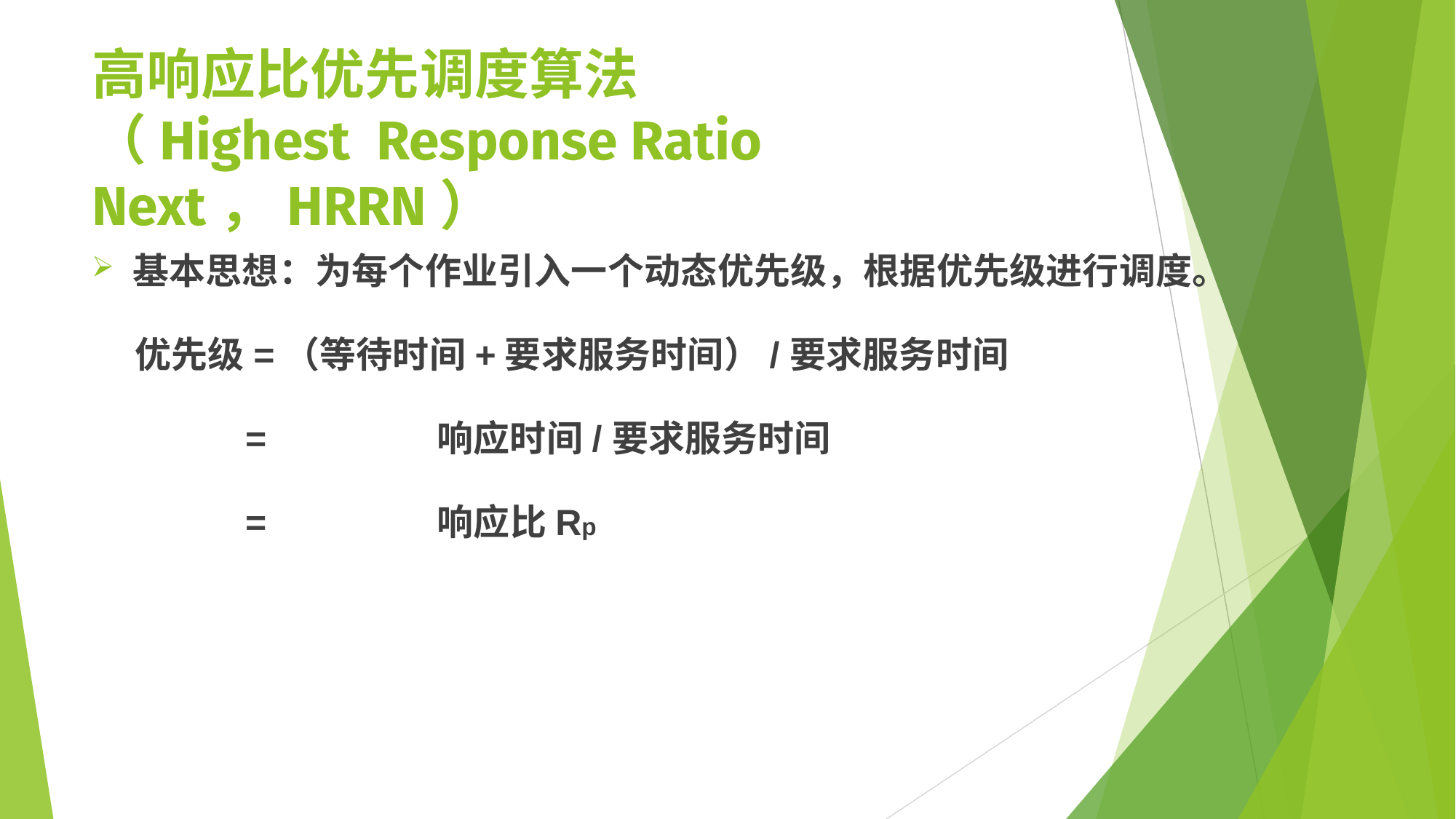

# 高响应比优先调度算法（Highest  Response Ratio Next，HRRN）
基本思想：为每个作业引入一个动态优先级，根据优先级进行调度。

优先级=（等待时间+要求服务时间）/要求服务时间

=	响应时间/要求服务时间

=	响应比Rp